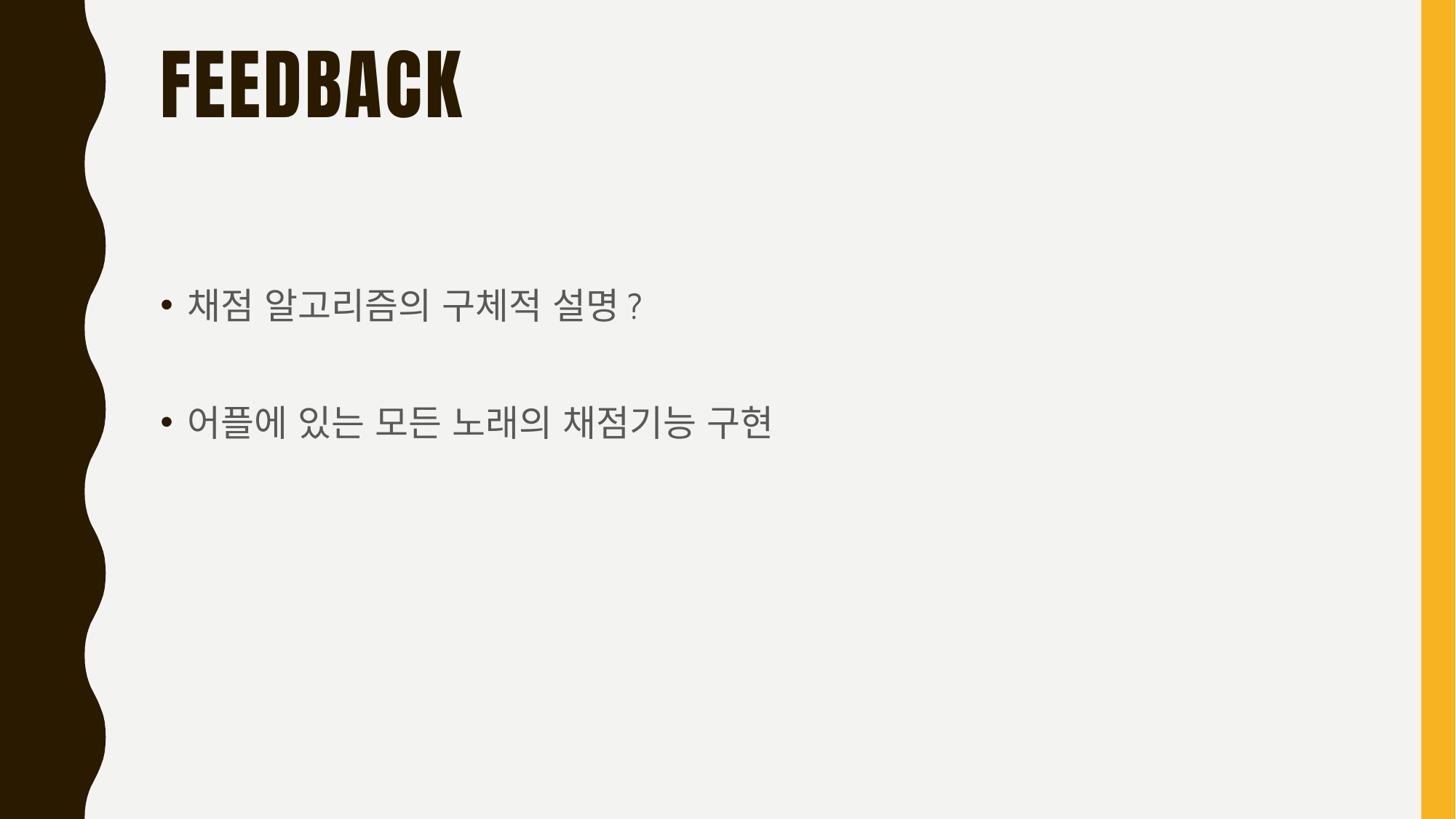

# FeedBack
채점 알고리즘의 구체적 설명?

어플에 있는 모든 노래의 채점기능 구현